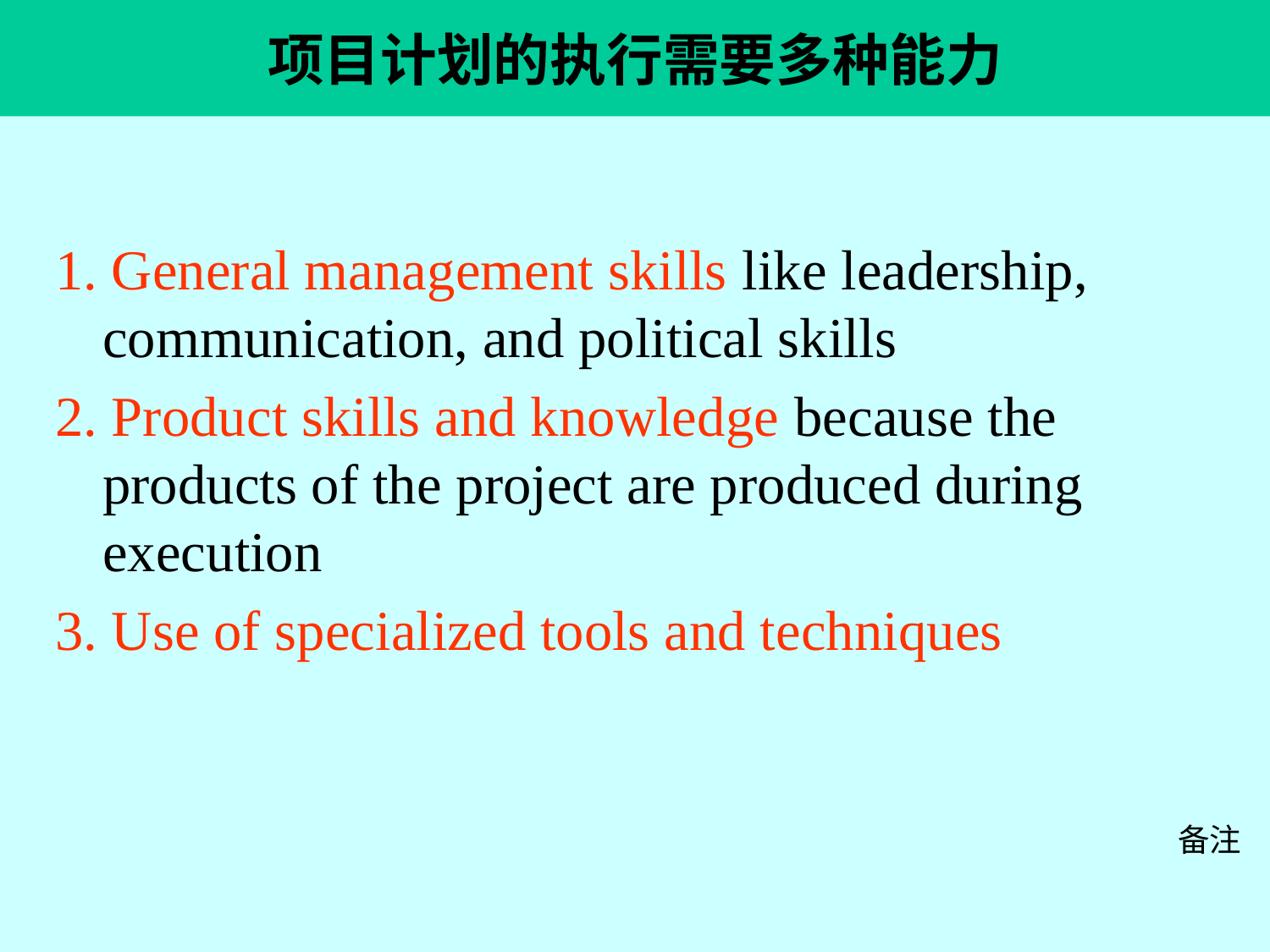

# 项目计划的执行需要多种能力

1. General management skills like leadership, communication, and political skills
2. Product skills and knowledge because the products of the project are produced during execution
3. Use of specialized tools and techniques
备注